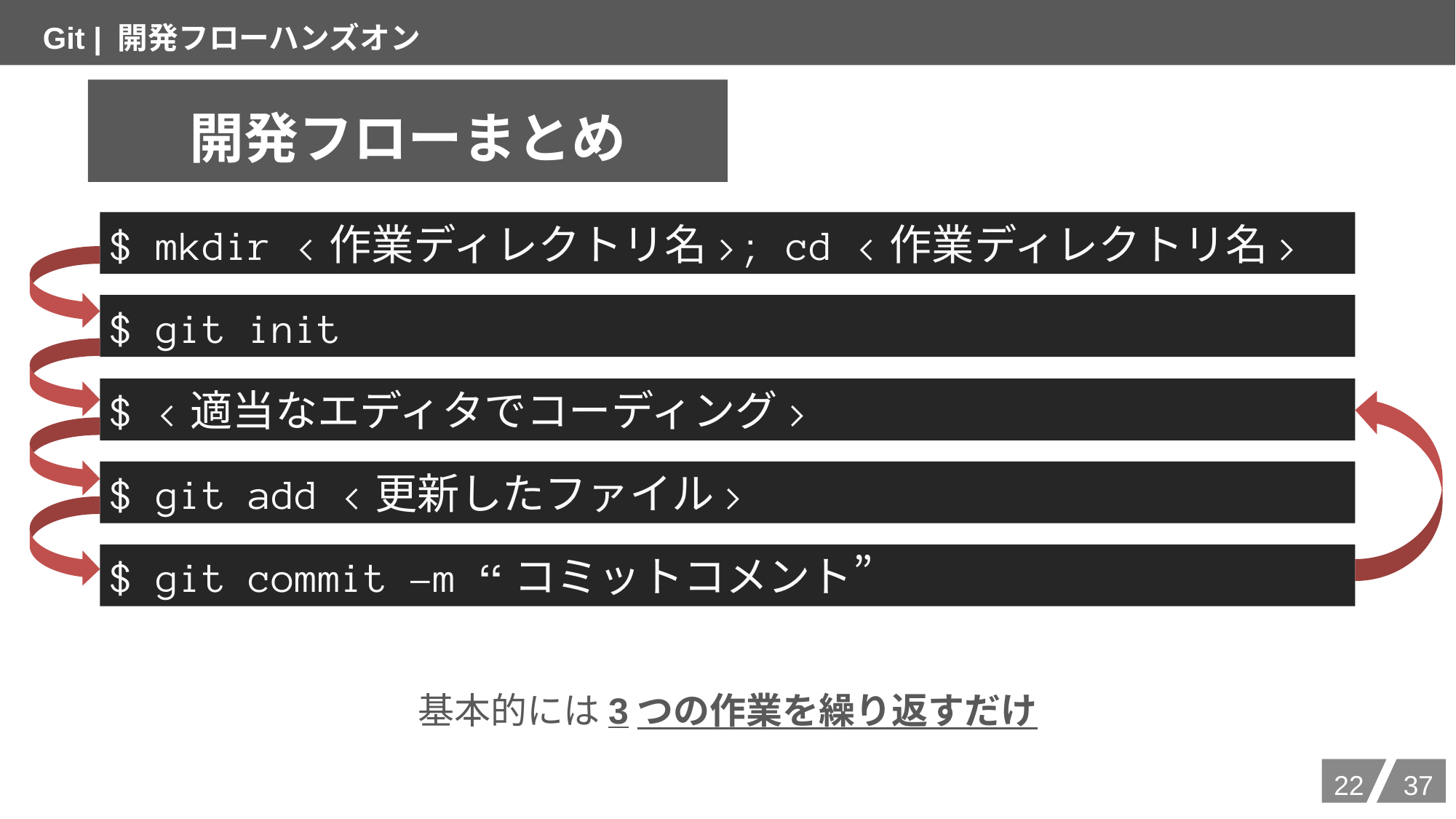

Git | 開発フローハンズオン
開発フローまとめ
$ mkdir <作業ディレクトリ名>; cd <作業ディレクトリ名>

$ git init

$ <適当なエディタでコーディング>

$ git add <更新したファイル>

$ git commit –m “コミットコメント”
基本的には3つの作業を繰り返すだけ
22
37